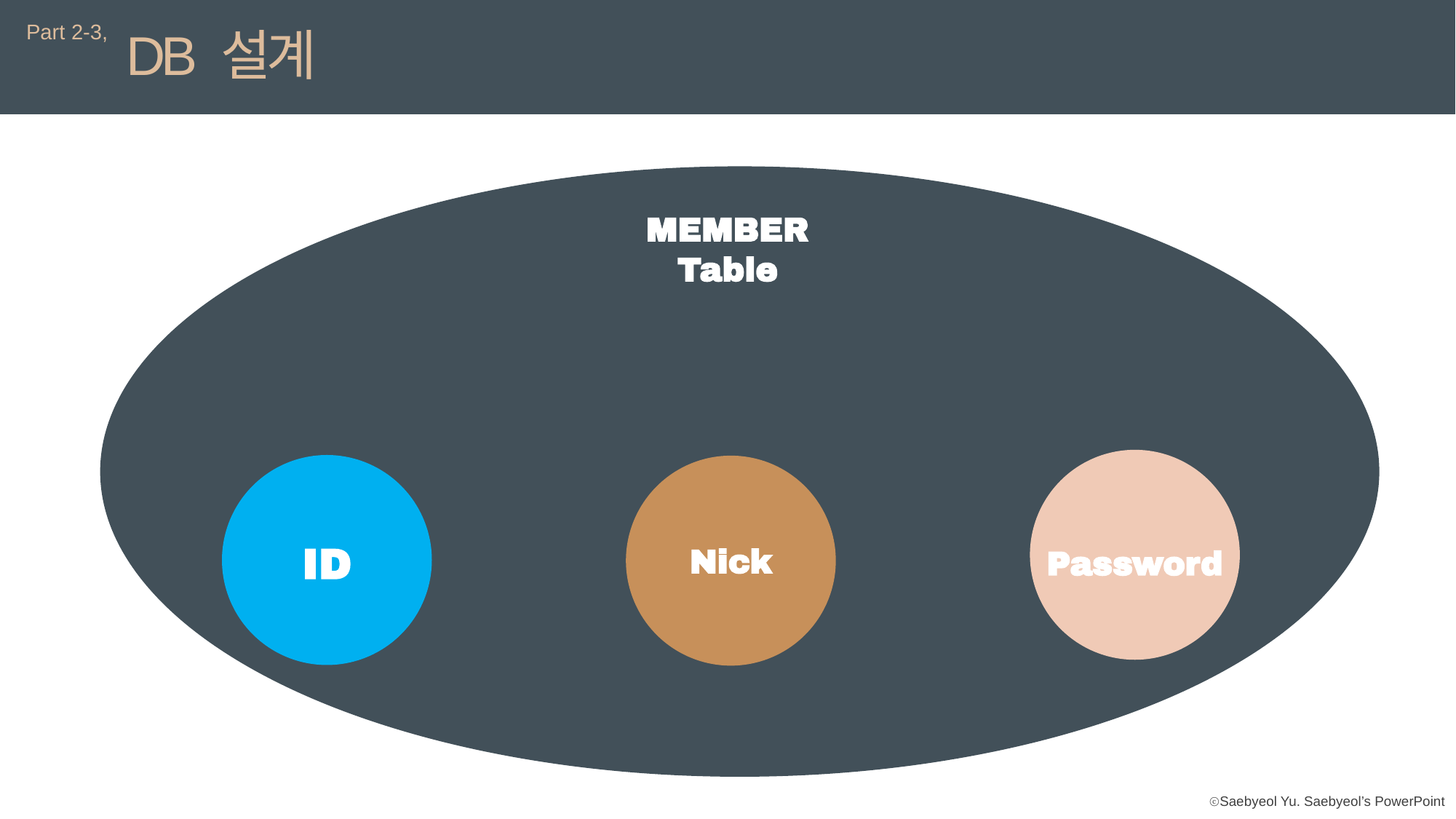

Part 2-3,
DB 설계

MEMBER
Table

ID
Nick
Password